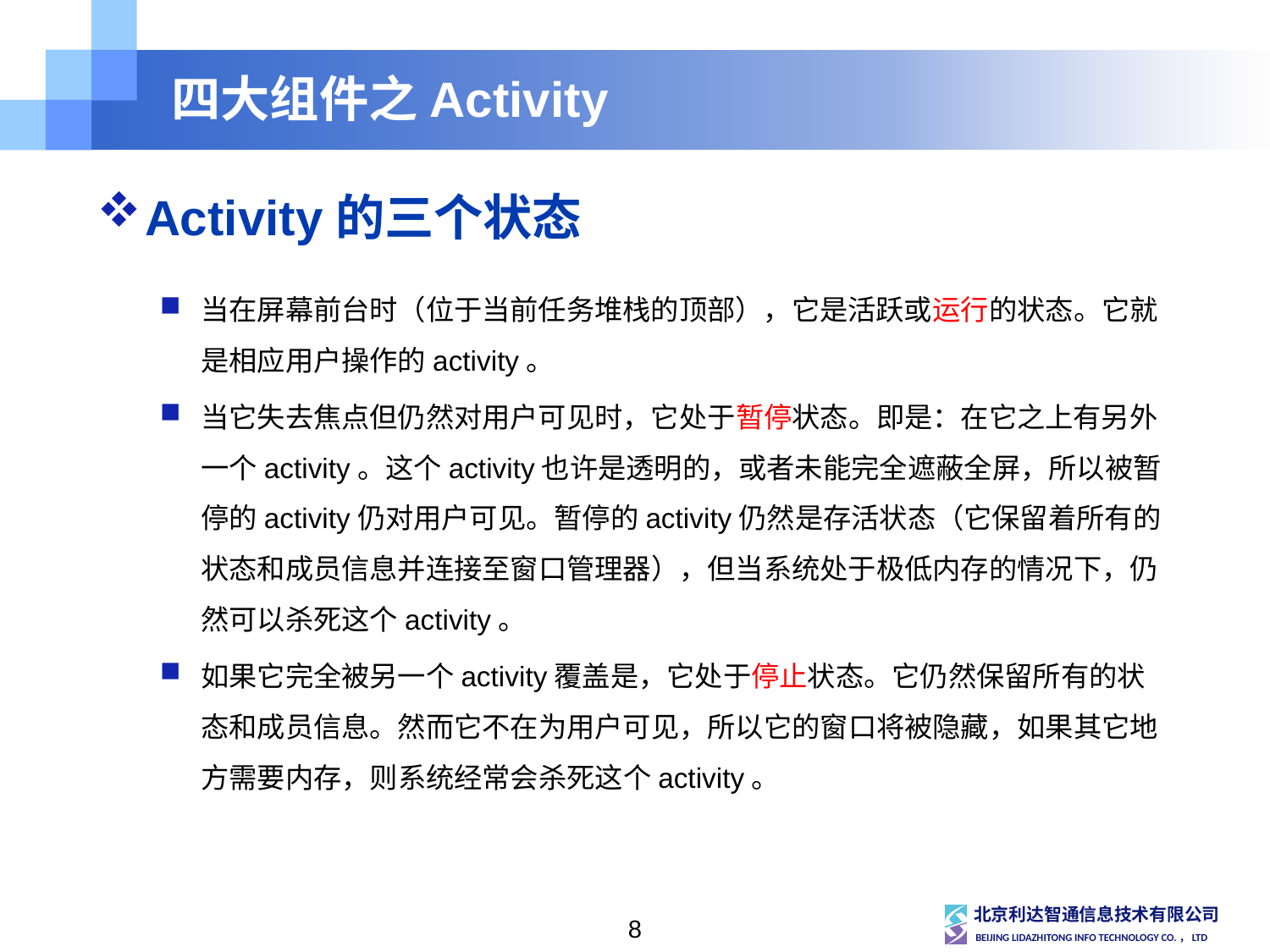

# 四大组件之Activity
Activity的三个状态

当在屏幕前台时（位于当前任务堆栈的顶部），它是活跃或运行的状态。它就是相应用户操作的activity。
当它失去焦点但仍然对用户可见时，它处于暂停状态。即是：在它之上有另外一个activity。这个activity也许是透明的，或者未能完全遮蔽全屏，所以被暂停的activity仍对用户可见。暂停的activity仍然是存活状态（它保留着所有的状态和成员信息并连接至窗口管理器），但当系统处于极低内存的情况下，仍然可以杀死这个activity。
如果它完全被另一个activity覆盖是，它处于停止状态。它仍然保留所有的状态和成员信息。然而它不在为用户可见，所以它的窗口将被隐藏，如果其它地方需要内存，则系统经常会杀死这个activity。

8